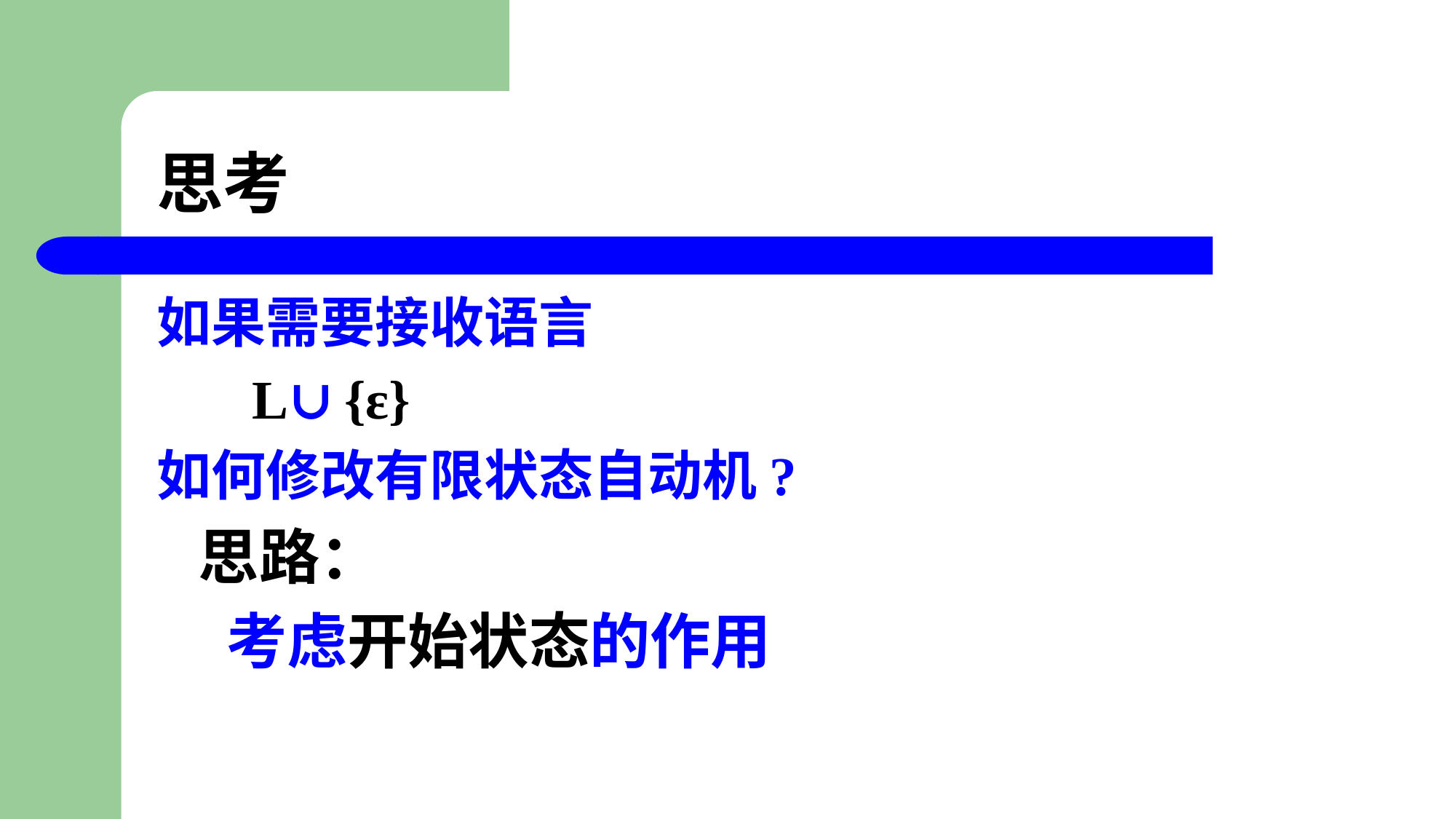

# 思考
如果需要接收语言
       L∪ {ε}
如何修改有限状态自动机?
  思路：
    考虑开始状态的作用